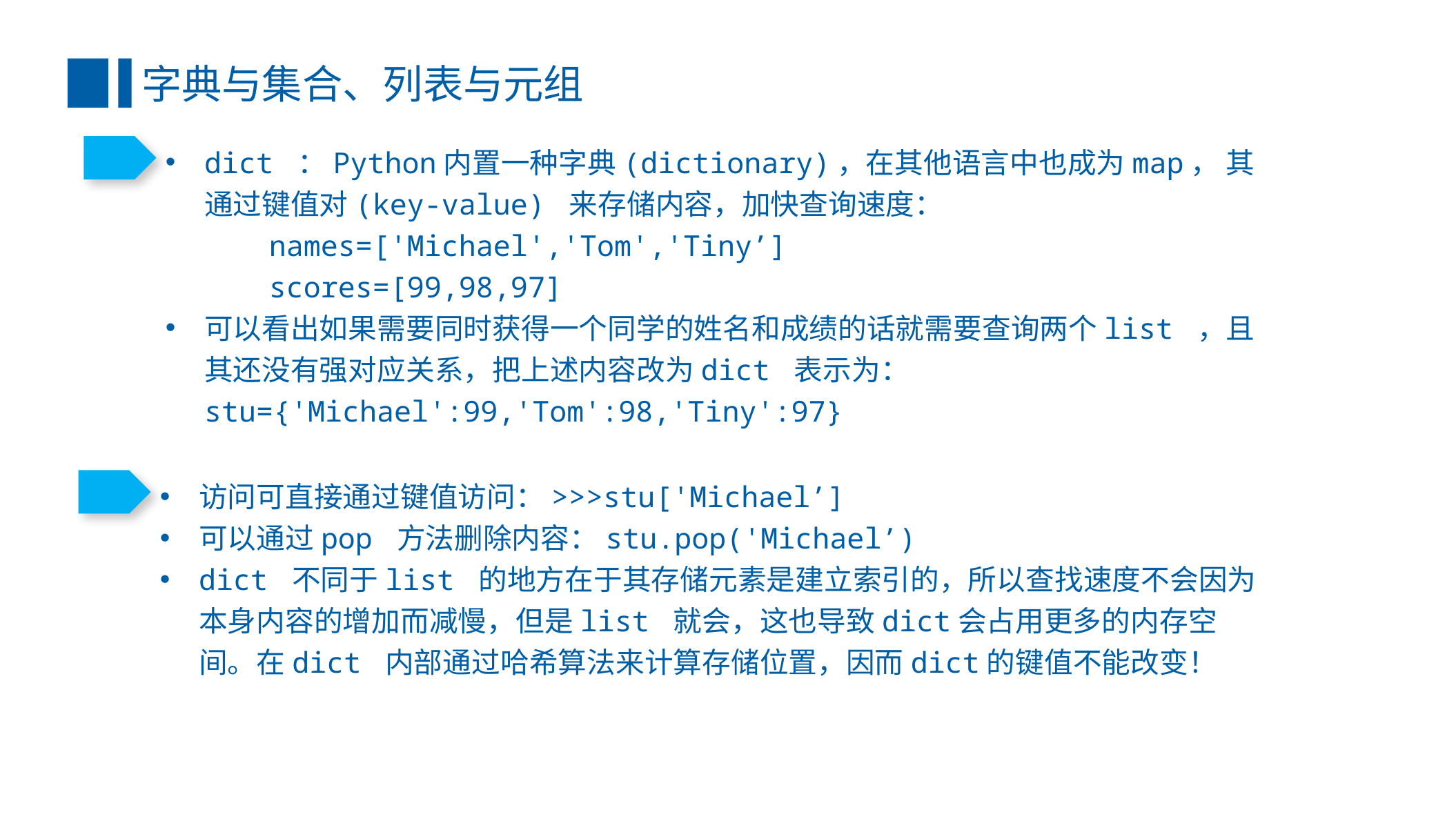

字典与集合、列表与元组

dict ：Python内置一种字典(dictionary)，在其他语言中也成为map， 其通过键值对(key-value) 来存储内容，加快查询速度：
	names=['Michael','Tom','Tiny’]
	scores=[99,98,97]
可以看出如果需要同时获得一个同学的姓名和成绩的话就需要查询两个list ，且其还没有强对应关系，把上述内容改为dict 表示为：stu={'Michael':99,'Tom':98,'Tiny':97}

访问可直接通过键值访问：>>>stu['Michael’]
可以通过pop 方法删除内容：stu.pop('Michael’)
dict 不同于list 的地方在于其存储元素是建立索引的，所以查找速度不会因为本身内容的增加而减慢，但是list 就会，这也导致dict会占用更多的内存空间。在dict 内部通过哈希算法来计算存储位置，因而dict的键值不能改变！